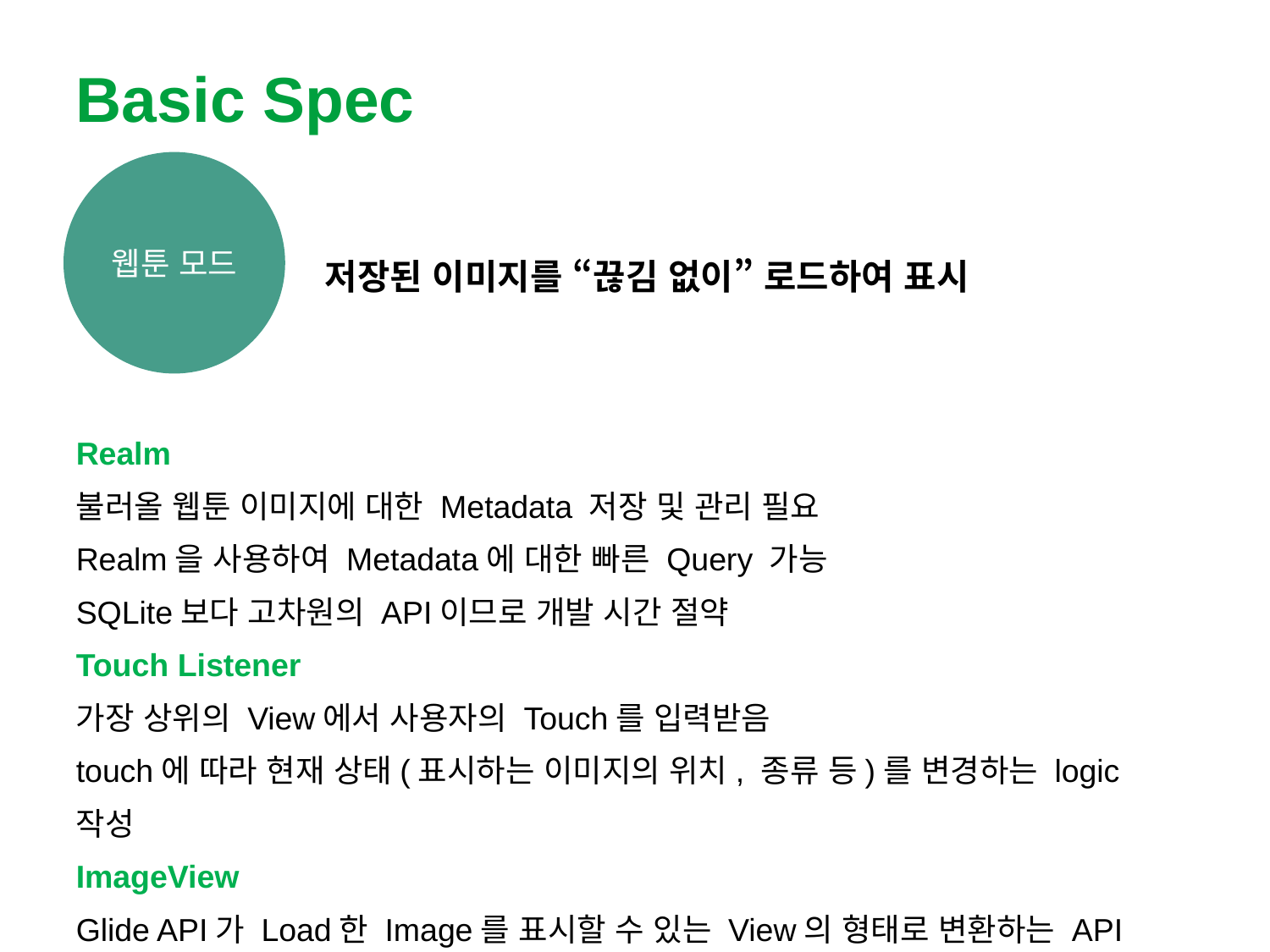

# Basic Spec
웹툰 모드
저장된 이미지를 “끊김 없이” 로드하여 표시
Realm
불러올 웹툰 이미지에 대한 Metadata 저장 및 관리 필요
Realm을 사용하여 Metadata에 대한 빠른 Query 가능
SQLite보다 고차원의 API이므로 개발 시간 절약
Touch Listener
가장 상위의 View에서 사용자의 Touch를 입력받음
touch에 따라 현재 상태(표시하는 이미지의 위치, 종류 등)를 변경하는 logic 작성
ImageView
Glide API가 Load한 Image를 표시할 수 있는 View의 형태로 변환하는 API